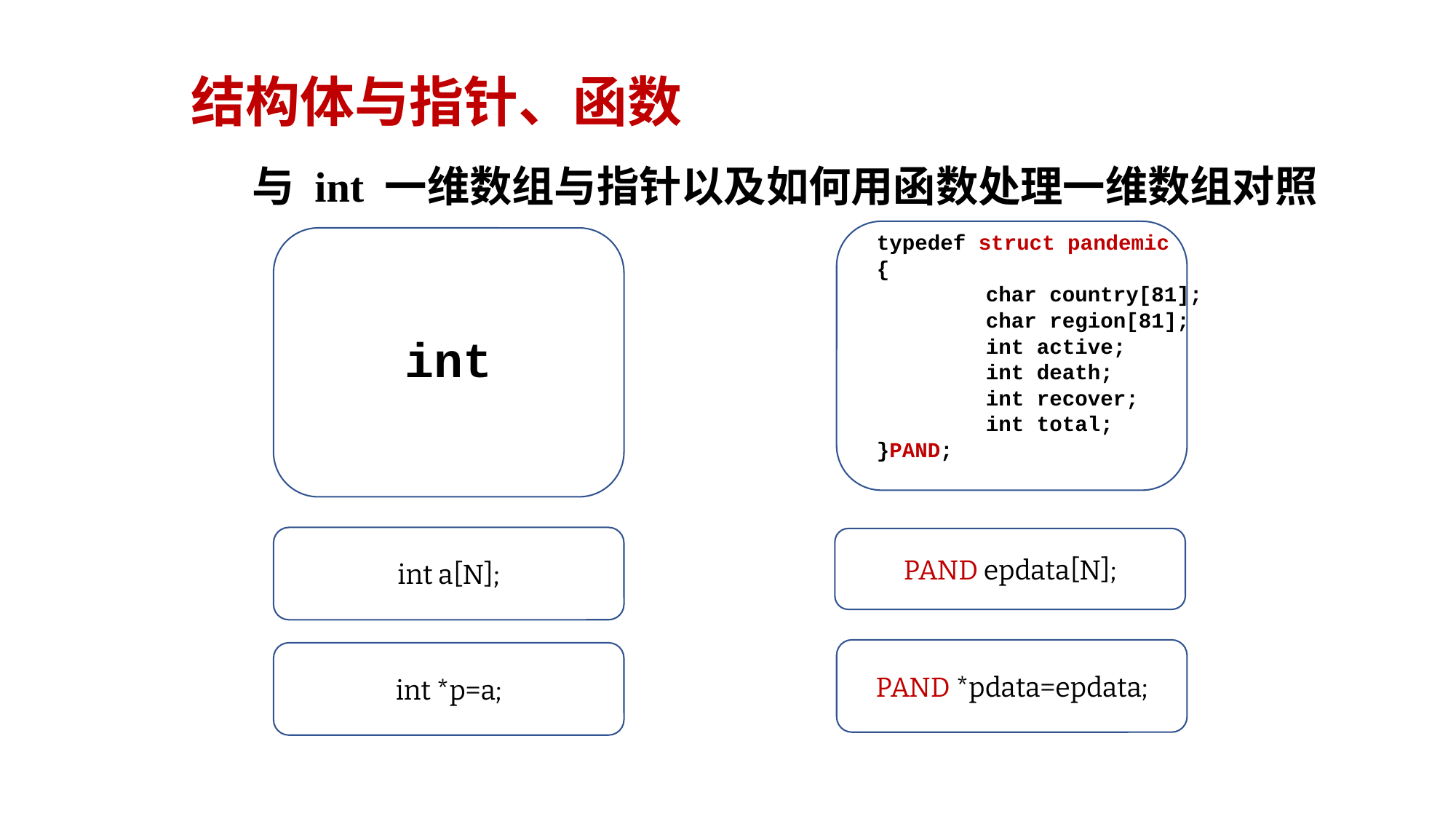

结构体与指针、函数
与 int 一维数组与指针以及如何用函数处理一维数组对照

typedef struct pandemic
{
	char country[81];
	char region[81];
	int active;
	int death;
	int recover;
	int total;
}PAND;

int
int a[N];
PAND epdata[N];
PAND *pdata=epdata;
int *p=a;